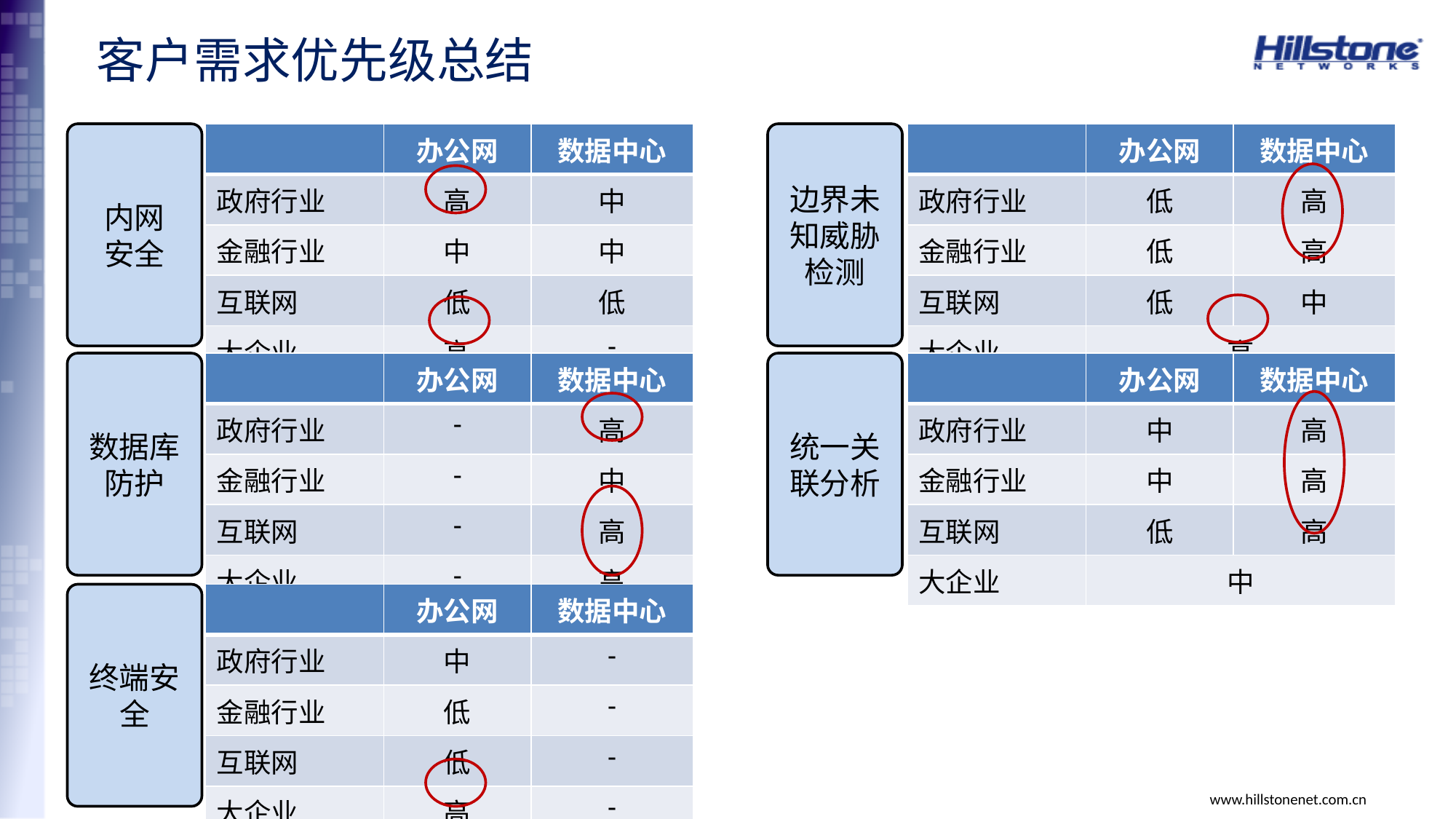

# 客户需求优先级总结
内网
安全
|  | 办公网 | 数据中心 |
| --- | --- | --- |
| 政府行业 | 高 | 中 |
| 金融行业 | 中 | 中 |
| 互联网 | 低 | 低 |
| 大企业 | 高 | - |
边界未知威胁检测
|  | 办公网 | 数据中心 |
| --- | --- | --- |
| 政府行业 | 低 | 高 |
| 金融行业 | 低 | 高 |
| 互联网 | 低 | 中 |
| 大企业 | 高 |  |

数据库防护
|  | 办公网 | 数据中心 |
| --- | --- | --- |
| 政府行业 | - | 高 |
| 金融行业 | - | 中 |
| 互联网 | - | 高 |
| 大企业 | - | 高 |
统一关联分析
|  | 办公网 | 数据中心 |
| --- | --- | --- |
| 政府行业 | 中 | 高 |
| 金融行业 | 中 | 高 |
| 互联网 | 低 | 高 |
| 大企业 | 中 |  |

终端安全
|  | 办公网 | 数据中心 |
| --- | --- | --- |
| 政府行业 | 中 | - |
| 金融行业 | 低 | - |
| 互联网 | 低 | - |
| 大企业 | 高 | - |